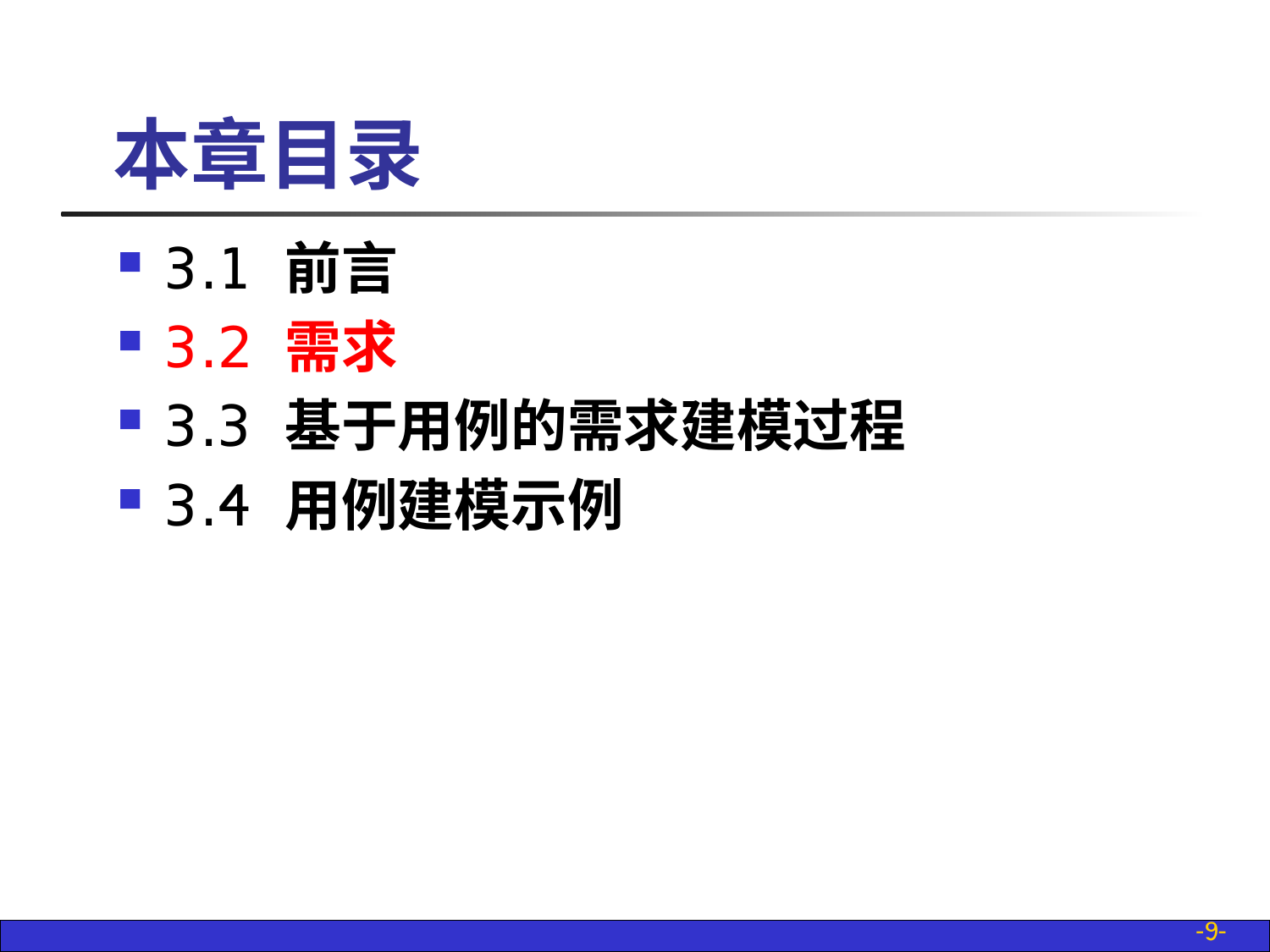

# 本章目录
3.1 前言
3.2 需求
3.3 基于用例的需求建模过程
3.4 用例建模示例

-9-